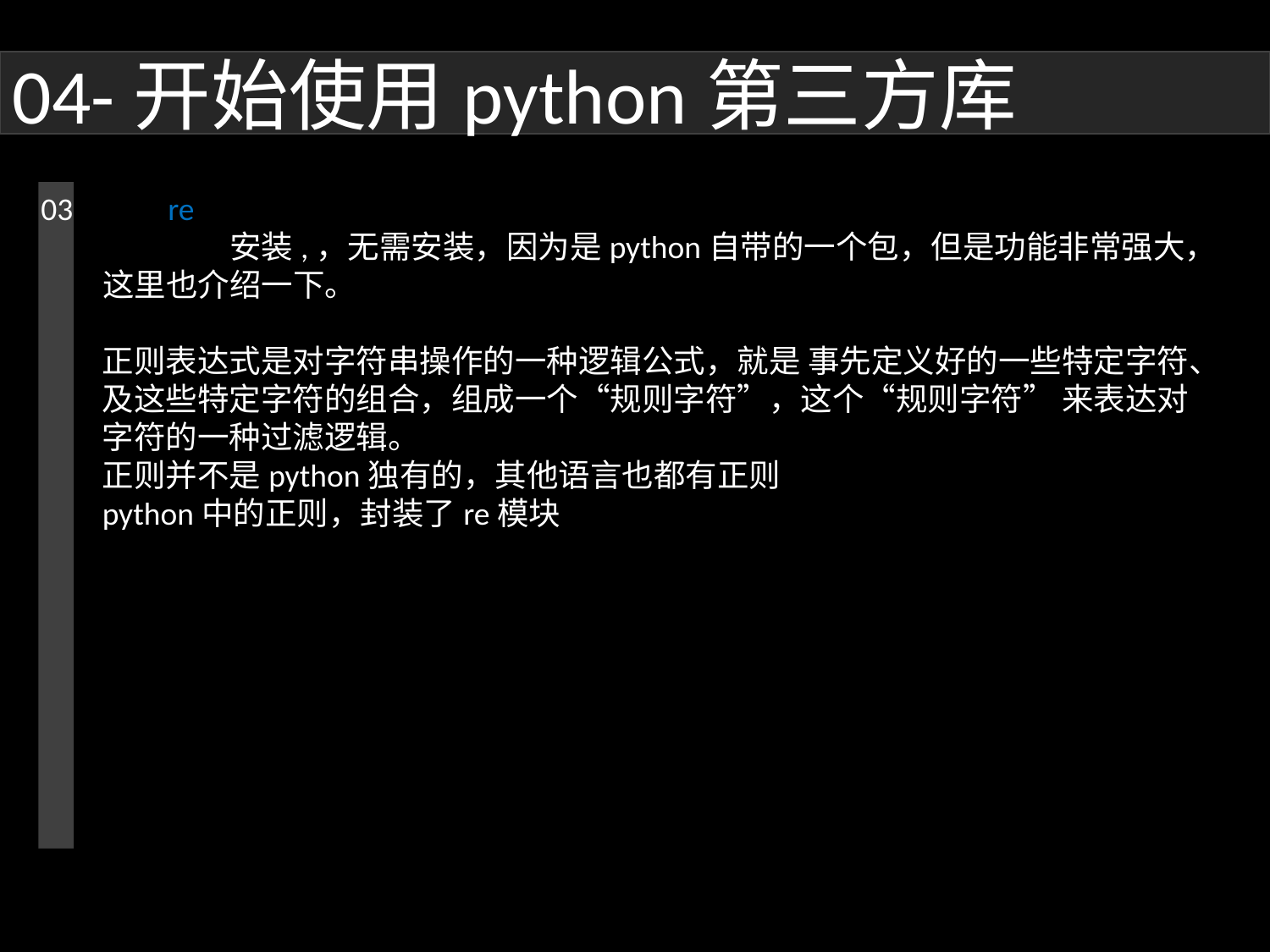

04-开始使用python第三方库
03 	re
	安装,，无需安装，因为是python自带的一个包，但是功能非常强大，这里也介绍一下。

正则表达式是对字符串操作的一种逻辑公式，就是 事先定义好的一些特定字符、及这些特定字符的组合，组成一个“规则字符”，这个“规则字符” 来表达对字符的一种过滤逻辑。
正则并不是python独有的，其他语言也都有正则
python中的正则，封装了re模块